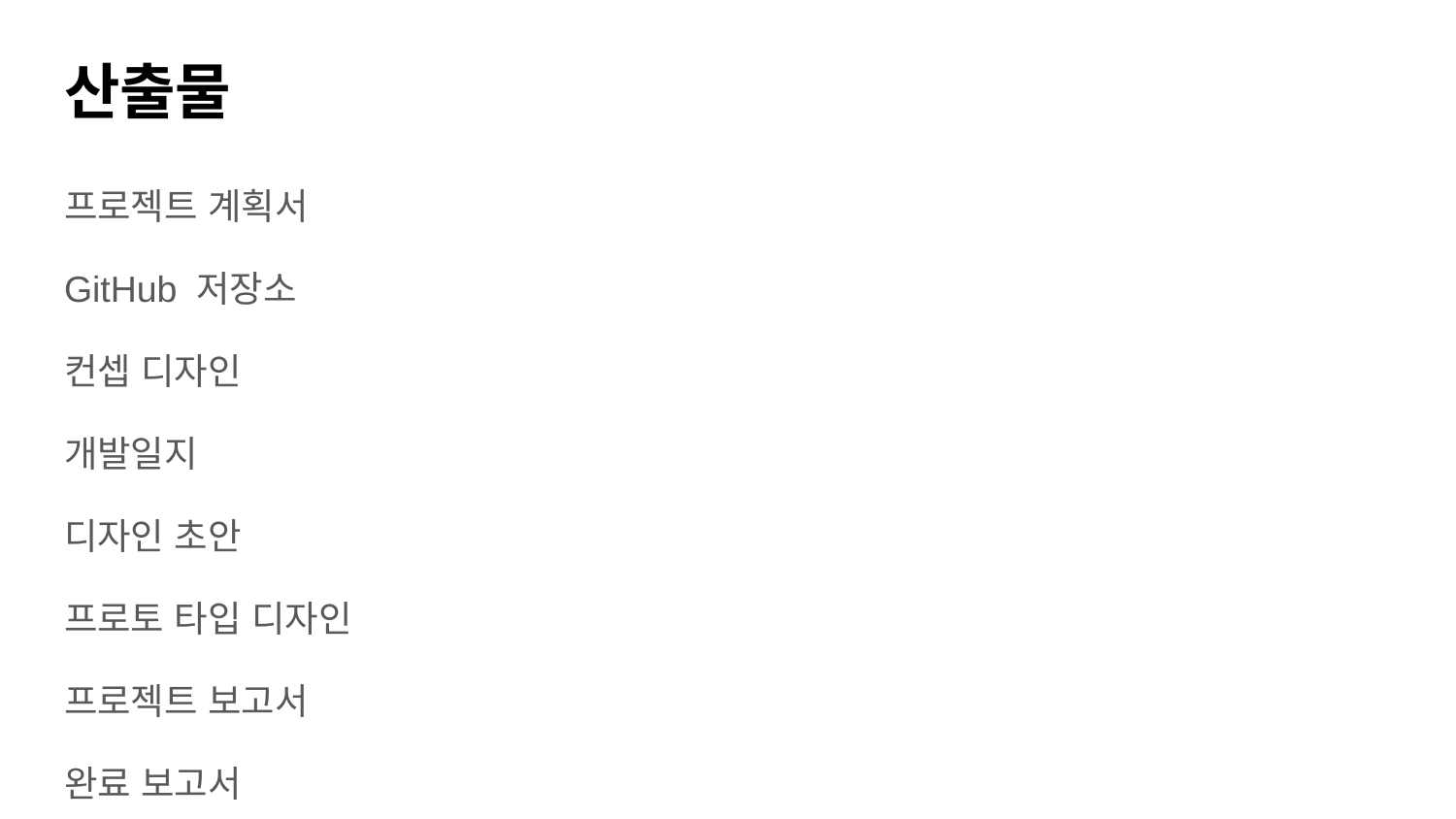

# 산출물
프로젝트 계획서
GitHub 저장소
컨셉 디자인
개발일지
디자인 초안
프로토 타입 디자인
프로젝트 보고서
완료 보고서